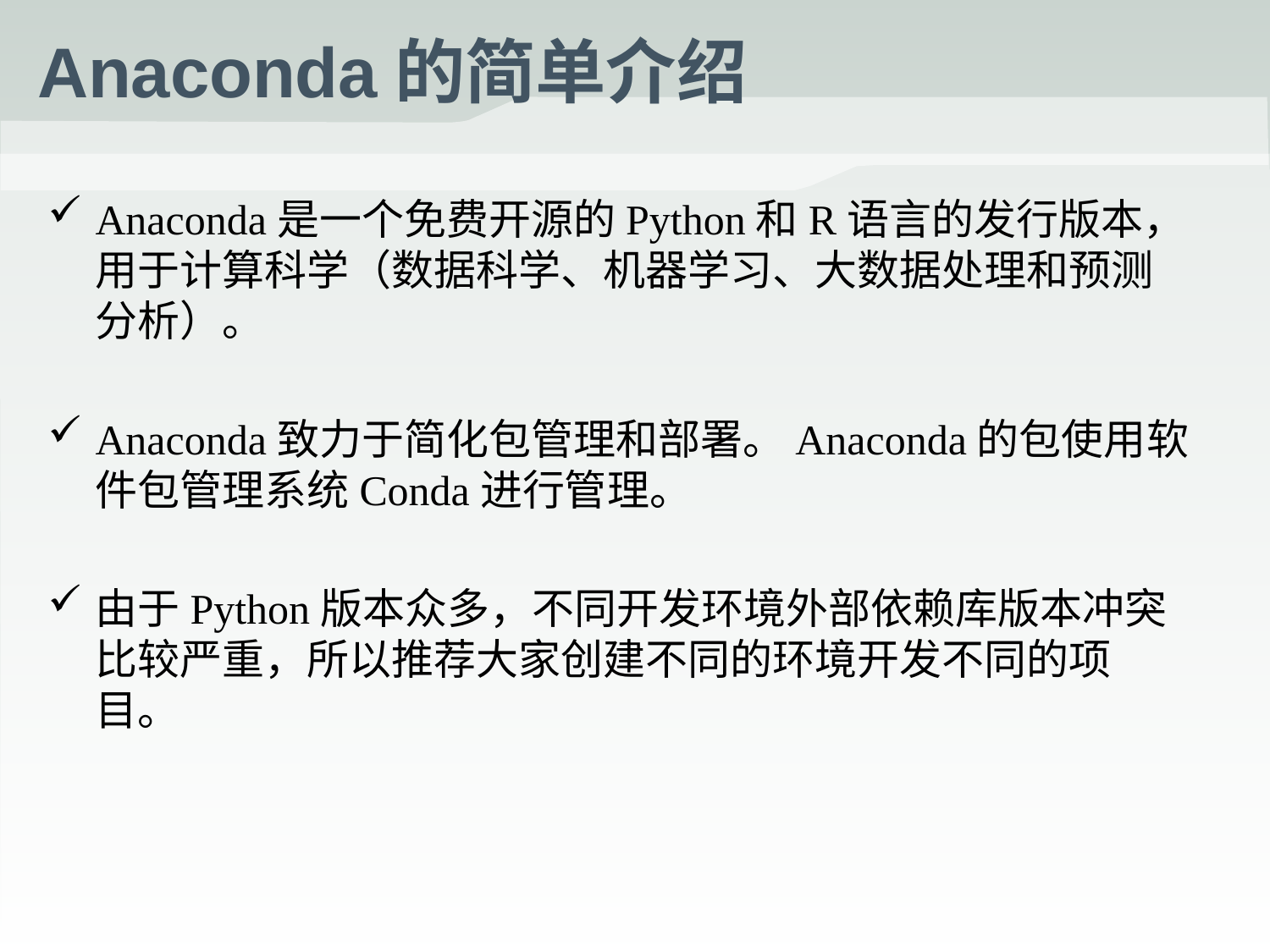

# Anaconda的简单介绍
Anaconda是一个免费开源的Python和R语言的发行版本，用于计算科学（数据科学、机器学习、大数据处理和预测分析）。

Anaconda致力于简化包管理和部署。Anaconda的包使用软件包管理系统Conda进行管理。

由于Python版本众多，不同开发环境外部依赖库版本冲突比较严重，所以推荐大家创建不同的环境开发不同的项目。